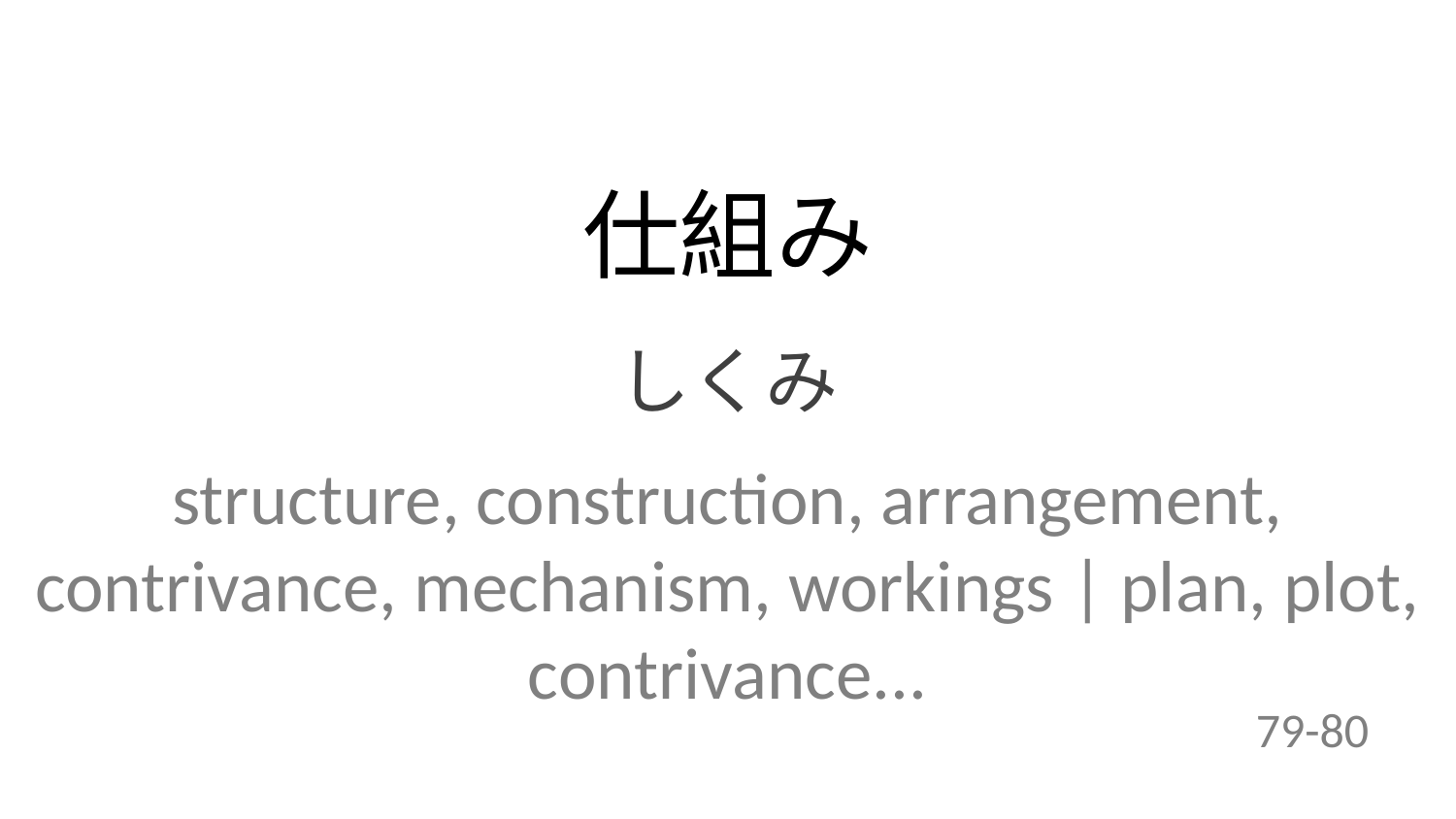

仕組み

しくみ
structure, construction, arrangement, contrivance, mechanism, workings | plan, plot, contrivance...
79-80